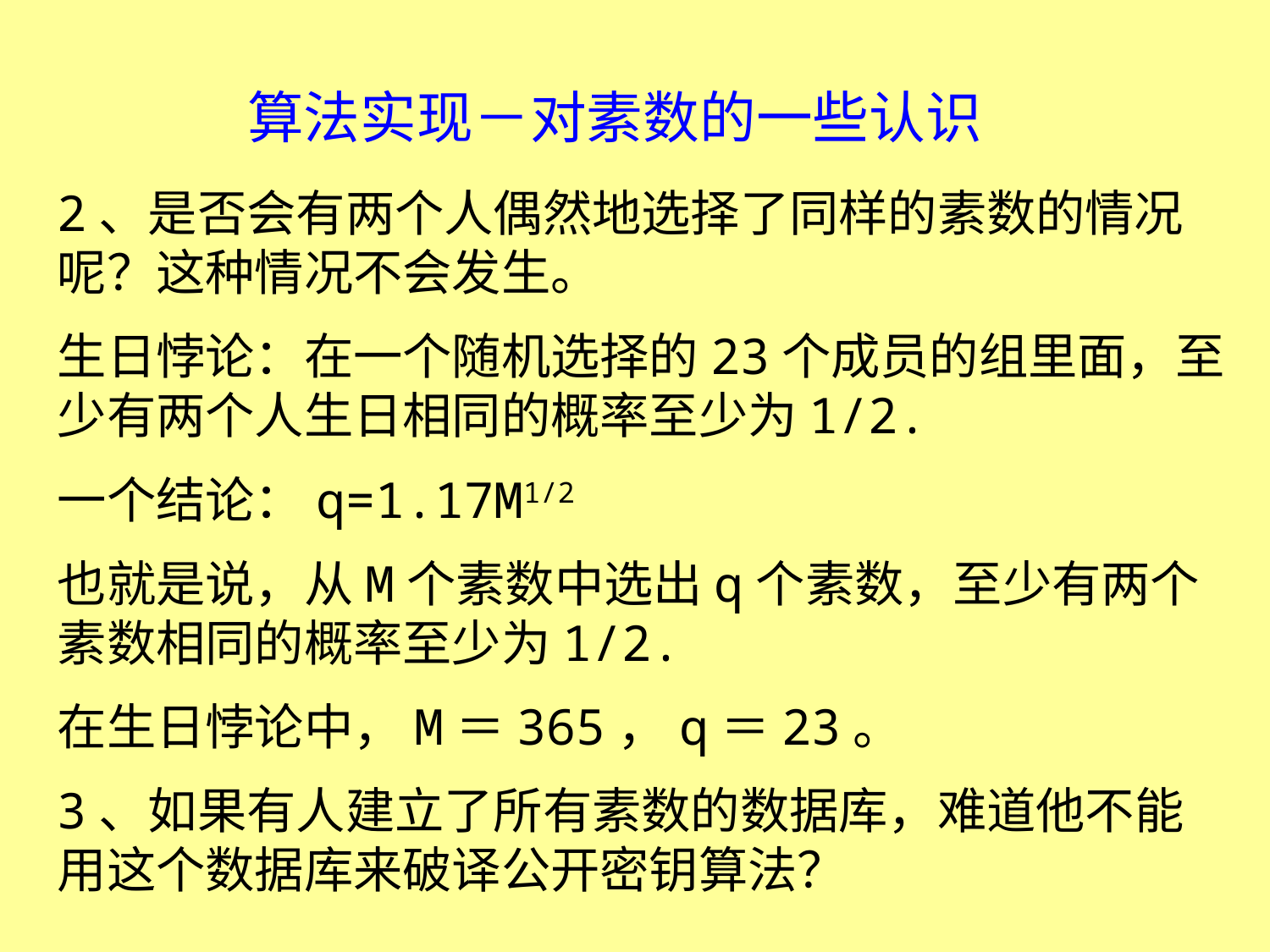

算法实现－对素数的一些认识
2、是否会有两个人偶然地选择了同样的素数的情况呢？这种情况不会发生。
生日悖论：在一个随机选择的23个成员的组里面，至少有两个人生日相同的概率至少为1/2.
一个结论：q=1.17M1/2
也就是说，从M个素数中选出q个素数，至少有两个素数相同的概率至少为1/2.
在生日悖论中，M＝365，q＝23。
3、如果有人建立了所有素数的数据库，难道他不能用这个数据库来破译公开密钥算法？